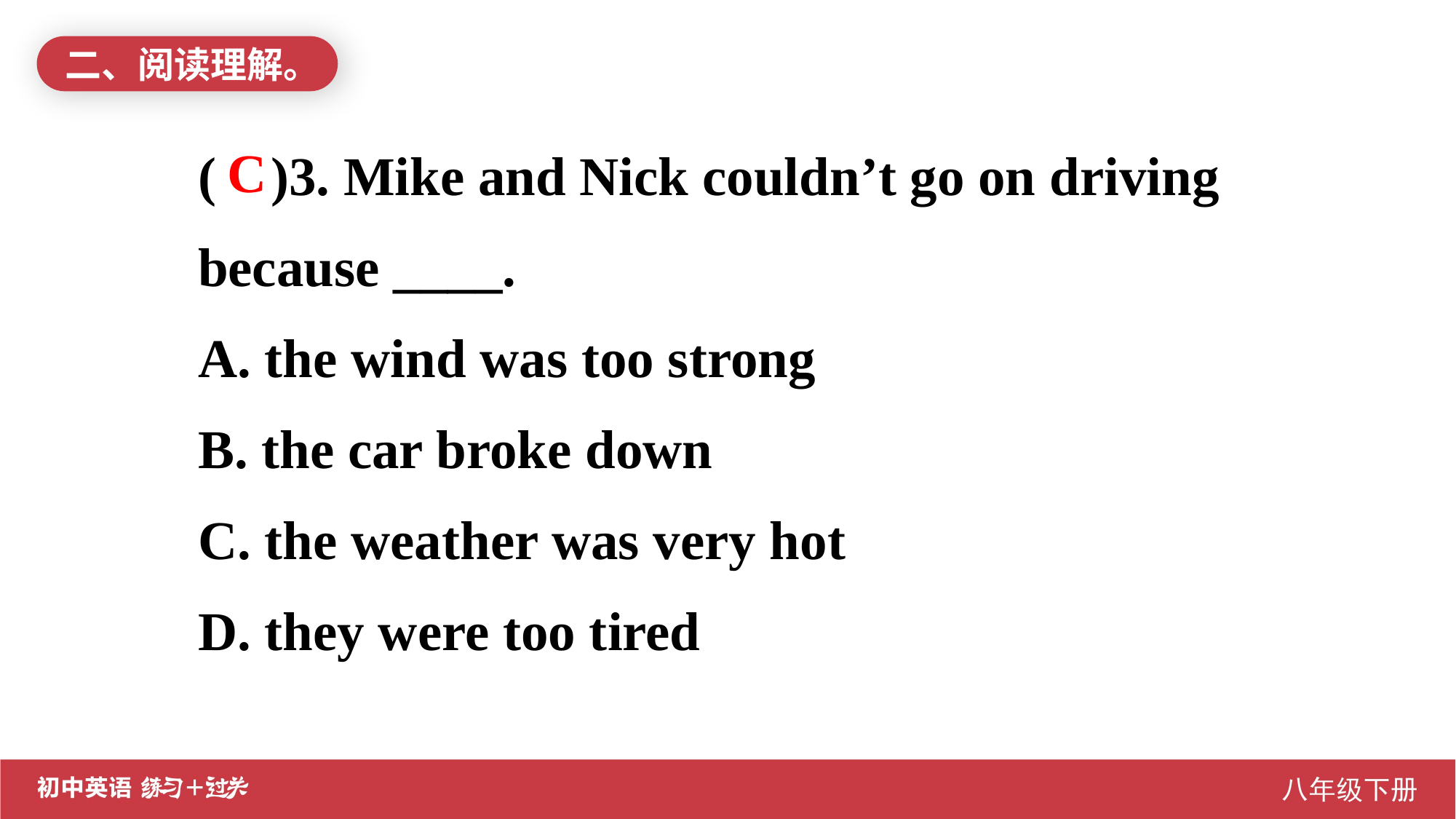

二、阅读理解。
(    )3. Mike and Nick couldn’t go on driving because ____.
A. the wind was too strong
B. the car broke down
C. the weather was very hot
D. they were too tired
C